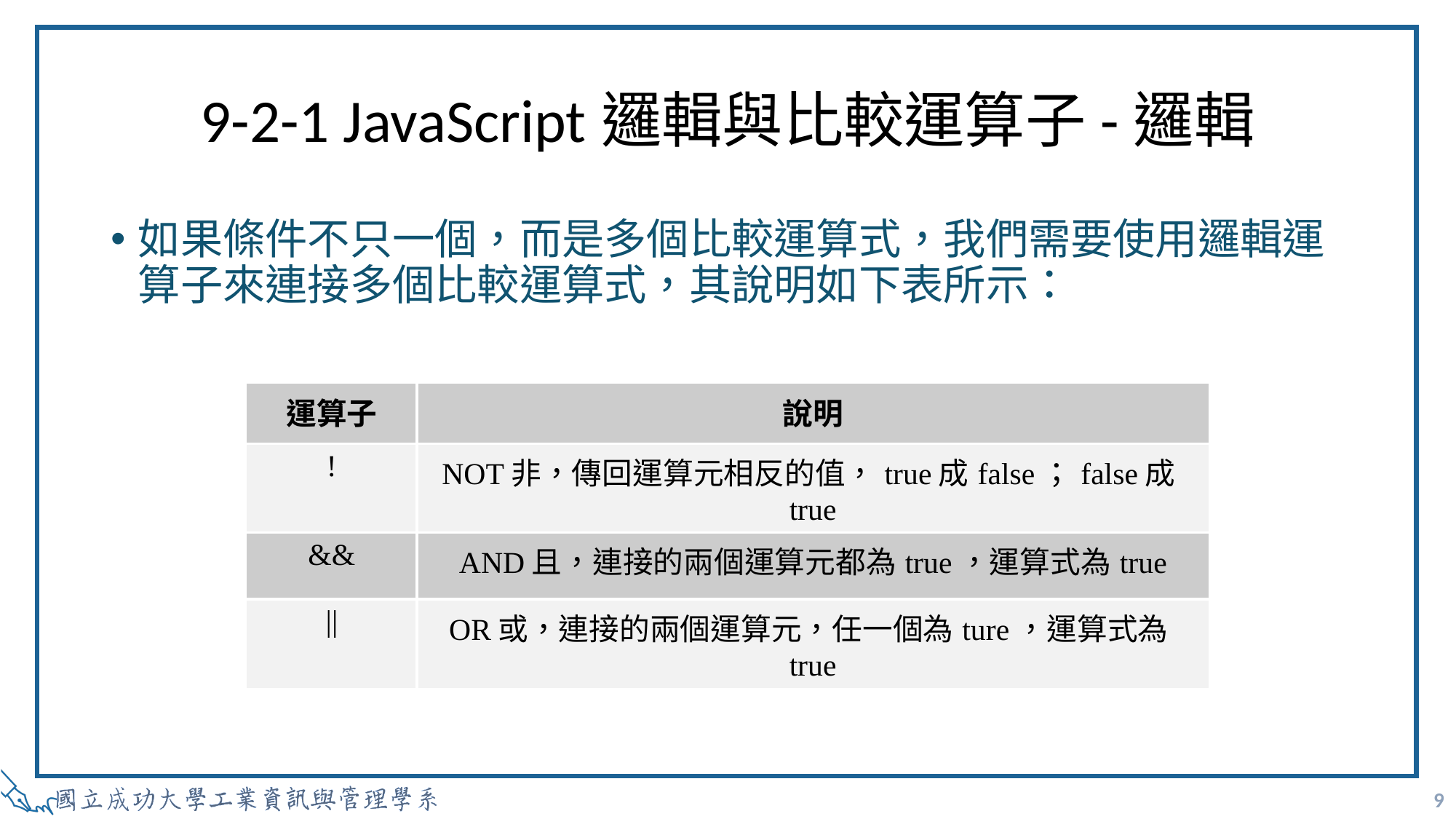

# 9-2-1 JavaScript邏輯與比較運算子-邏輯
如果條件不只一個，而是多個比較運算式，我們需要使用邏輯運算子來連接多個比較運算式，其說明如下表所示：
| 運算子 | 說明 |
| --- | --- |
| ! | NOT非，傳回運算元相反的值，true成false；false成true |
| && | AND且，連接的兩個運算元都為true，運算式為true |
| || | OR或，連接的兩個運算元，任一個為ture，運算式為true |
9